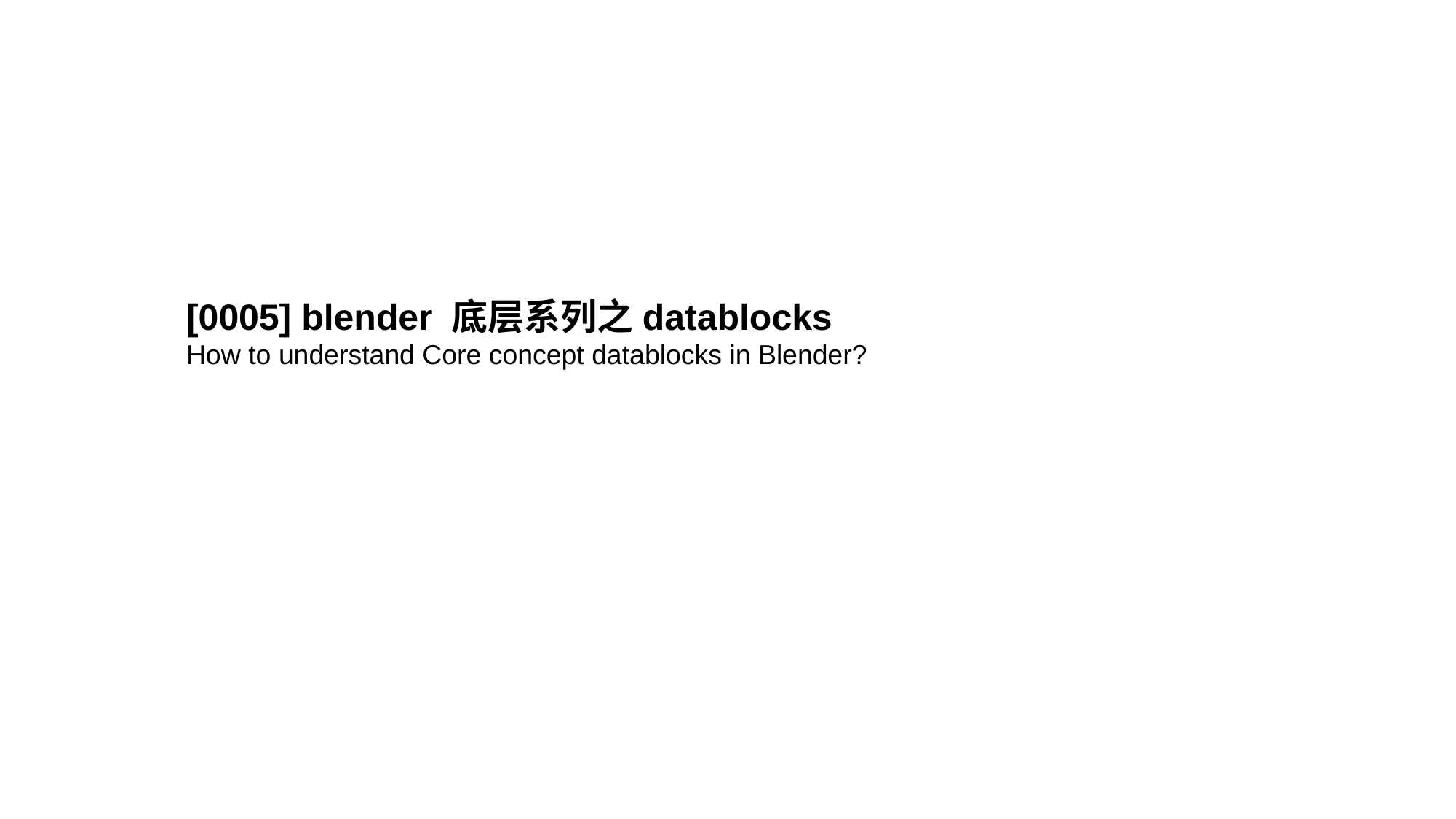

[0005] blender 底层系列之datablocks
How to understand Core concept datablocks in Blender?